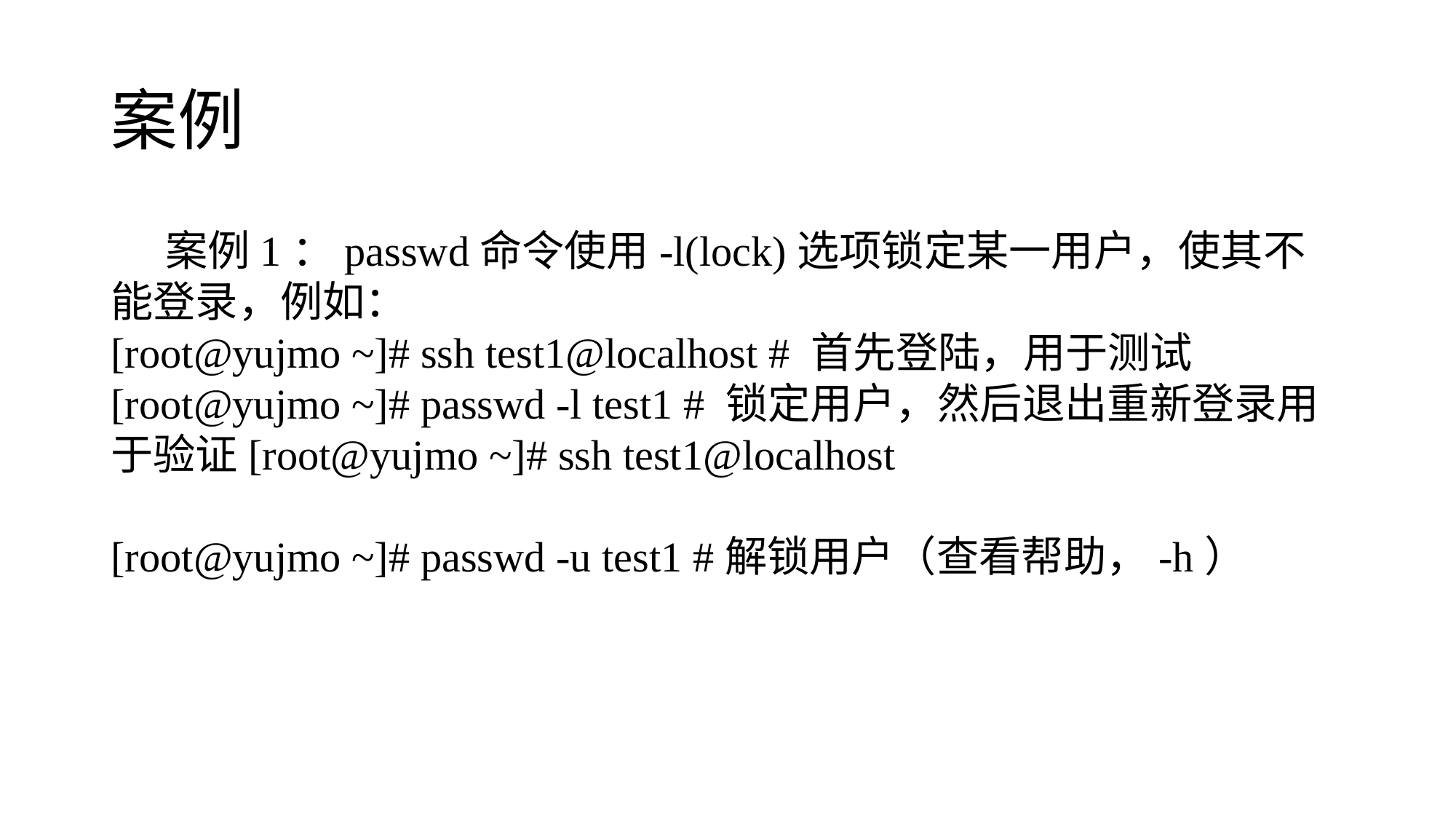

# 案例
案例1：passwd命令使用-l(lock)选项锁定某一用户，使其不能登录，例如：
[root@yujmo ~]# ssh test1@localhost # 首先登陆，用于测试
[root@yujmo ~]# passwd -l test1 # 锁定用户，然后退出重新登录用于验证[root@yujmo ~]# ssh test1@localhost

[root@yujmo ~]# passwd -u test1 #解锁用户（查看帮助，-h）